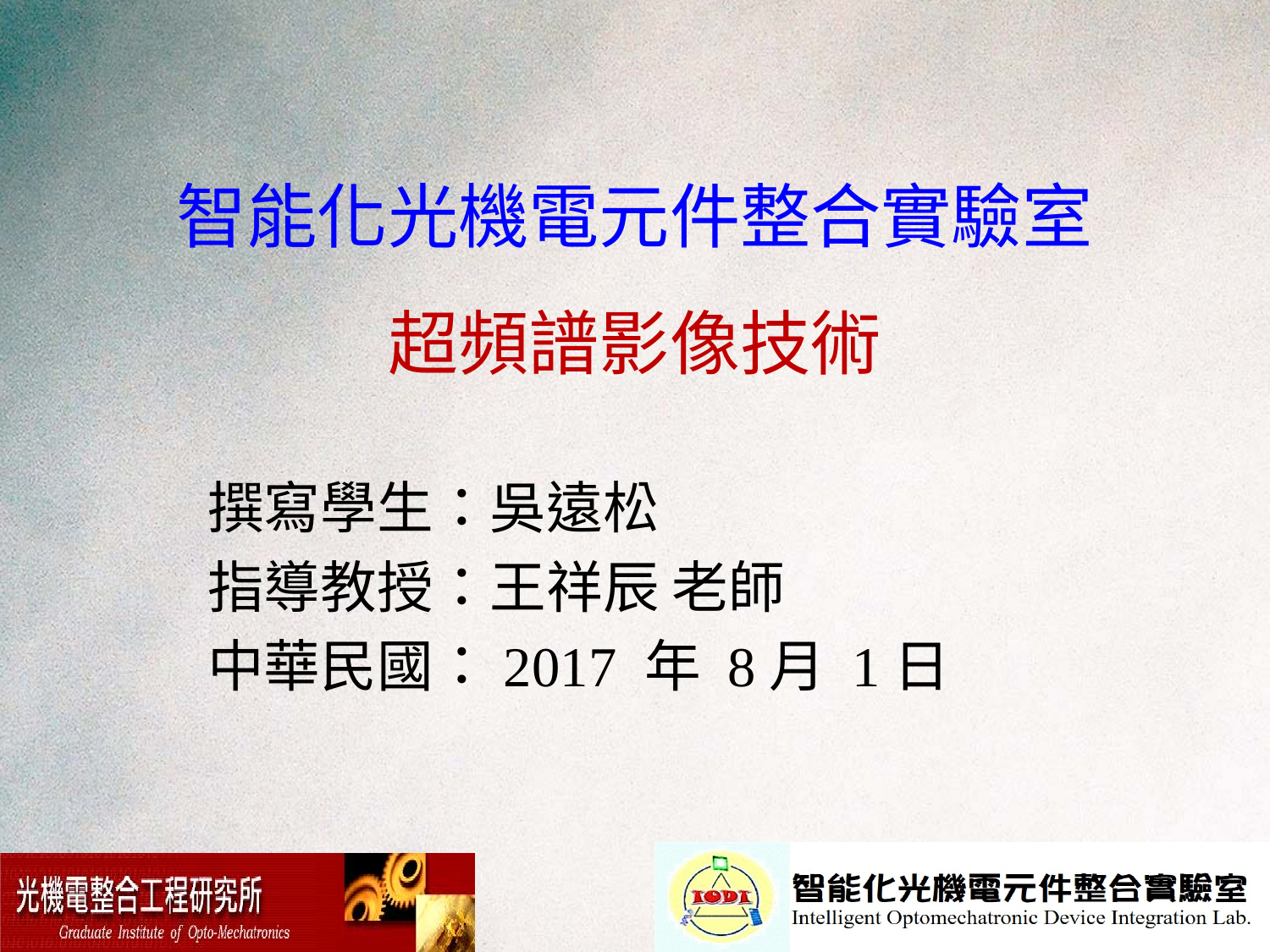

# 智能化光機電元件整合實驗室 超頻譜影像技術
撰寫學生：吳遠松
指導教授：王祥辰 老師
中華民國：2017 年 8月 1日